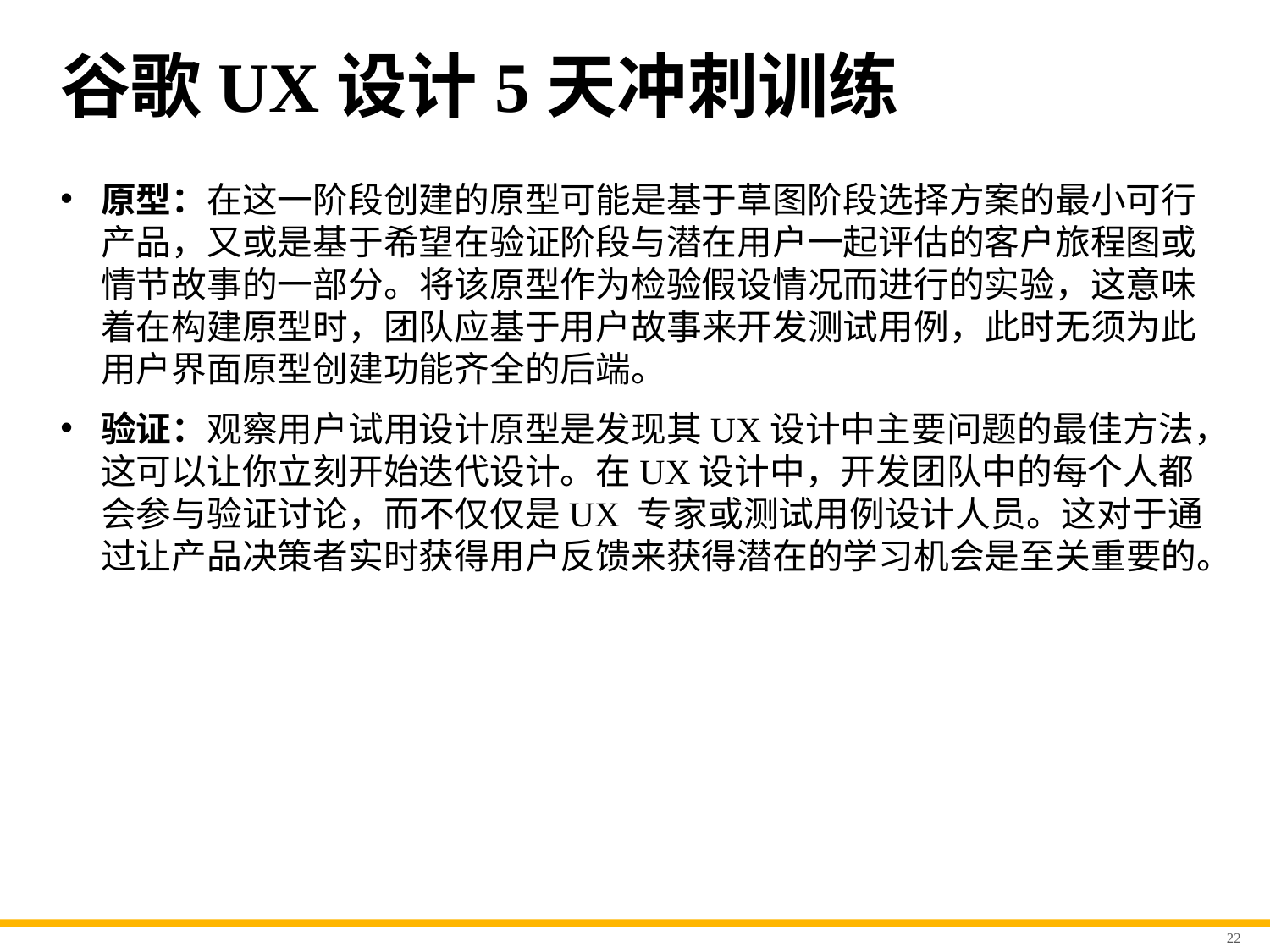

# 谷歌UX设计5天冲刺训练
原型：在这一阶段创建的原型可能是基于草图阶段选择方案的最小可行产品，又或是基于希望在验证阶段与潜在用户一起评估的客户旅程图或情节故事的一部分。将该原型作为检验假设情况而进行的实验，这意味着在构建原型时，团队应基于用户故事来开发测试用例，此时无须为此用户界面原型创建功能齐全的后端。
验证：观察用户试用设计原型是发现其UX设计中主要问题的最佳方法，这可以让你立刻开始迭代设计。在UX设计中，开发团队中的每个人都会参与验证讨论，而不仅仅是UX 专家或测试用例设计人员。这对于通过让产品决策者实时获得用户反馈来获得潜在的学习机会是至关重要的。
22